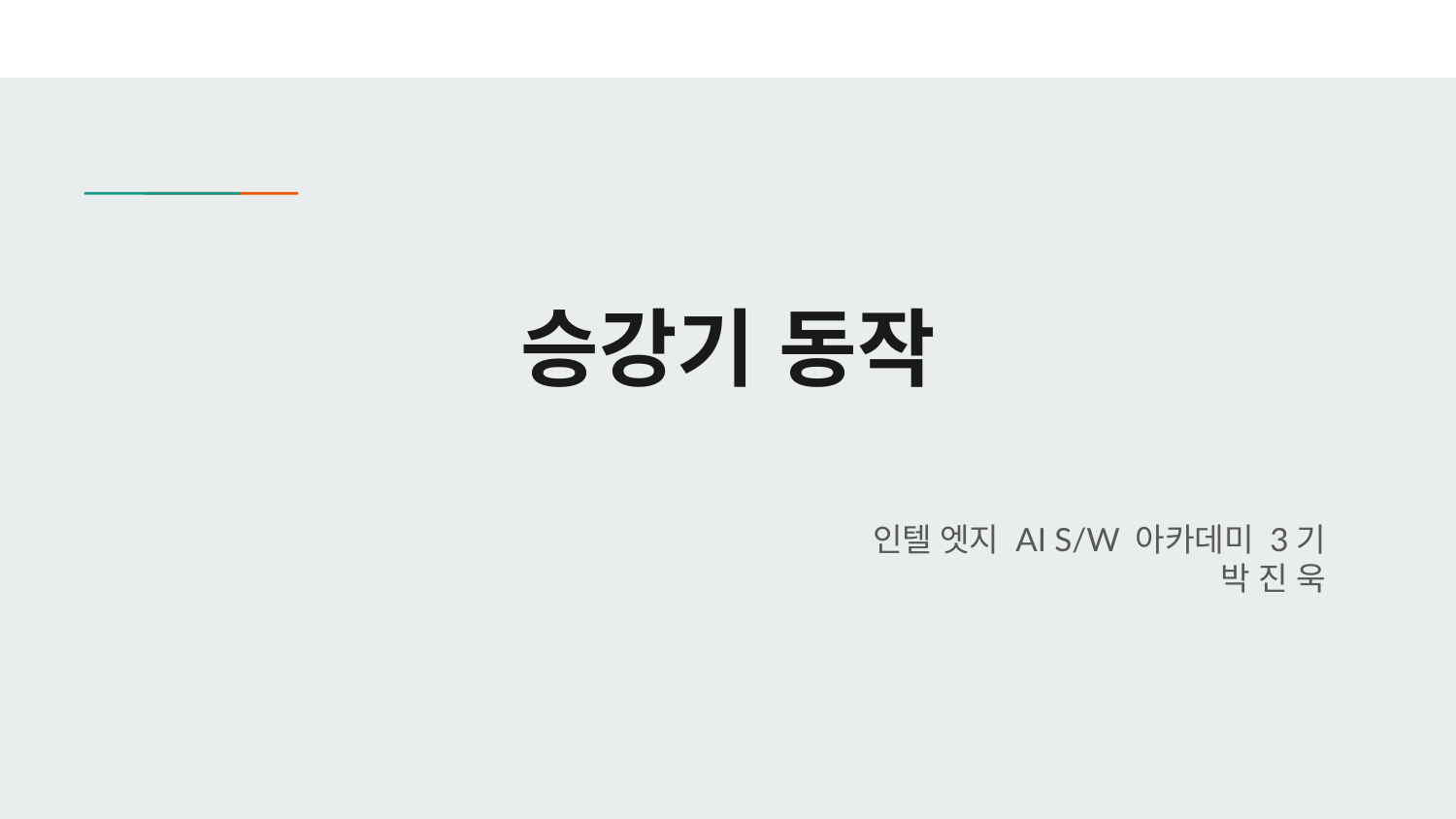

# 승강기 동작
인텔 엣지 AI S/W 아카데미 3기
박 진 욱